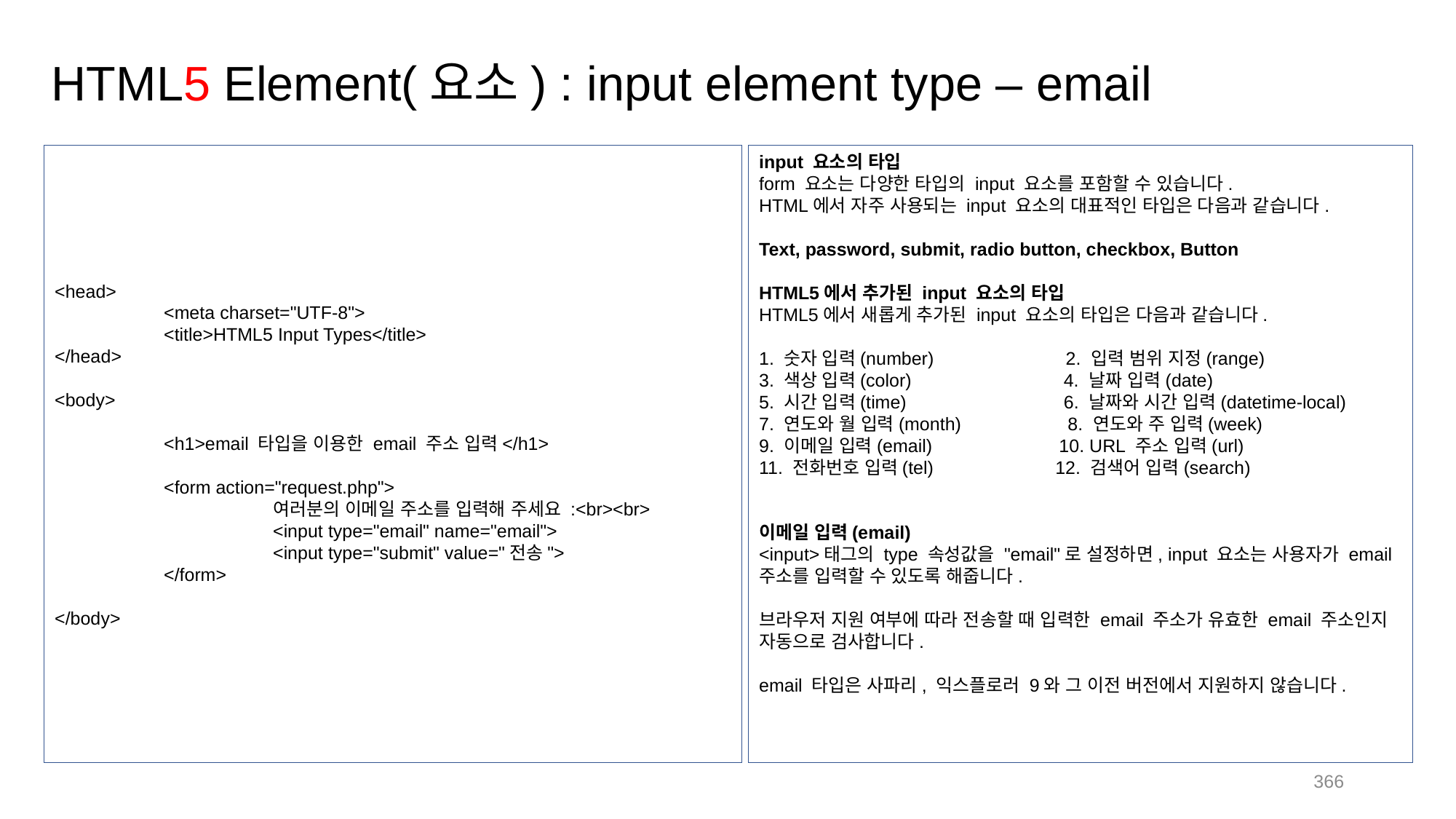

# HTML5 Element(요소) : input element type – email
<head>
	<meta charset="UTF-8">
	<title>HTML5 Input Types</title>
</head>

<body>

	<h1>email 타입을 이용한 email 주소 입력</h1>

	<form action="request.php">
		여러분의 이메일 주소를 입력해 주세요 :<br><br>
		<input type="email" name="email">
		<input type="submit" value="전송">
	</form>

</body>
input 요소의 타입
form 요소는 다양한 타입의 input 요소를 포함할 수 있습니다.
HTML에서 자주 사용되는 input 요소의 대표적인 타입은 다음과 같습니다.

Text, password, submit, radio button, checkbox, Button

HTML5에서 추가된 input 요소의 타입
HTML5에서 새롭게 추가된 input 요소의 타입은 다음과 같습니다.

1. 숫자 입력(number)                          2. 입력 범위 지정(range)
3. 색상 입력(color)                              4. 날짜 입력(date)
5. 시간 입력(time)                               6. 날짜와 시간 입력(datetime-local)
7. 연도와 월 입력(month)                     8. 연도와 주 입력(week)
9. 이메일 입력(email)                         10. URL 주소 입력(url)
11. 전화번호 입력(tel)                        12. 검색어 입력(search)

이메일 입력(email)
<input>태그의 type 속성값을 "email"로 설정하면, input 요소는 사용자가 email 주소를 입력할 수 있도록 해줍니다.

브라우저 지원 여부에 따라 전송할 때 입력한 email 주소가 유효한 email 주소인지 자동으로 검사합니다.

email 타입은 사파리, 익스플로러 9와 그 이전 버전에서 지원하지 않습니다.
366